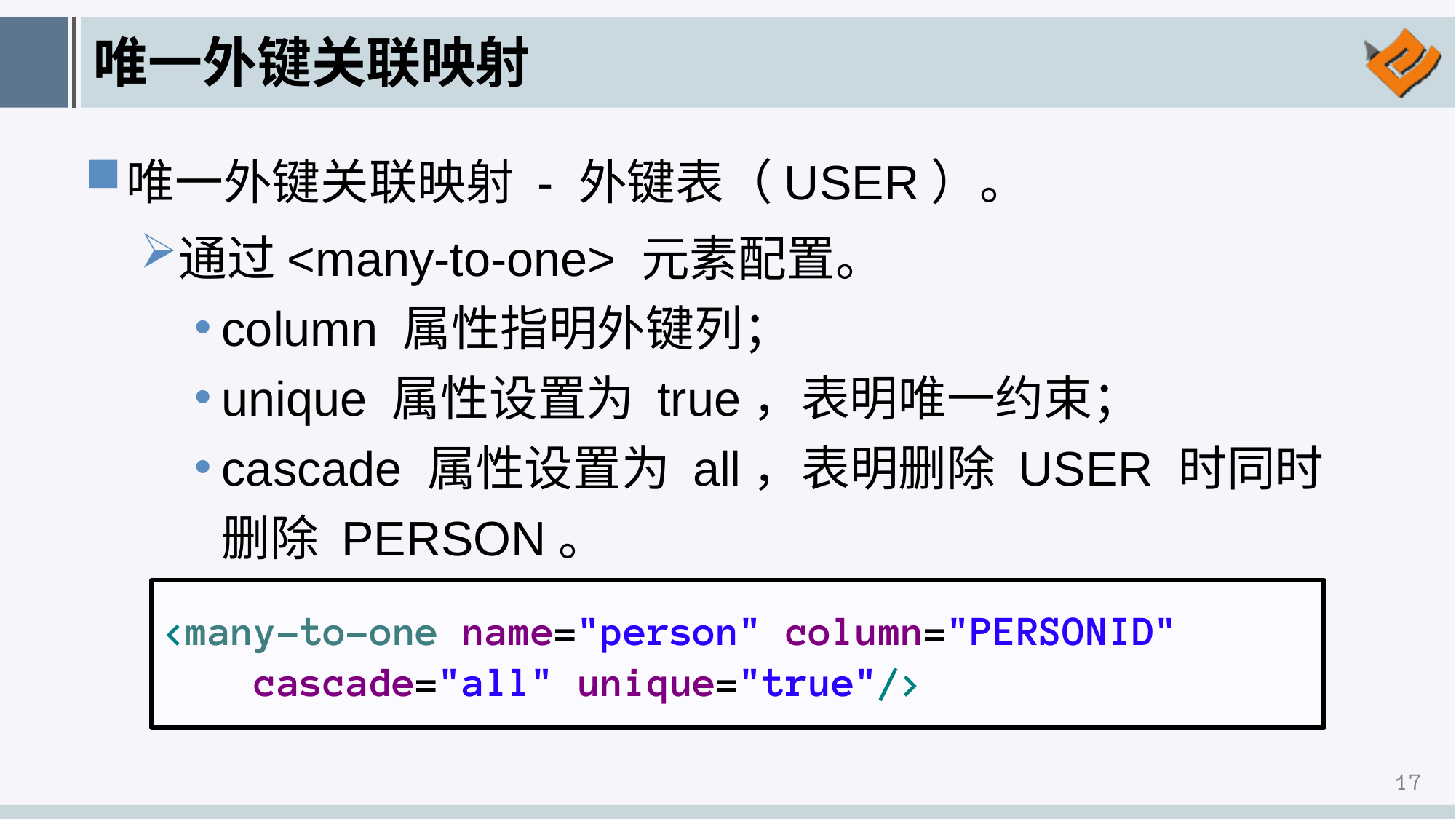

# 唯一外键关联映射
唯一外键关联映射 - 外键表（USER）。
通过<many-to-one> 元素配置。
column 属性指明外键列；
unique 属性设置为 true，表明唯一约束；
cascade 属性设置为 all，表明删除 USER 时同时删除 PERSON。
<many-to-one name="person" column="PERSONID"
    cascade="all" unique="true"/>